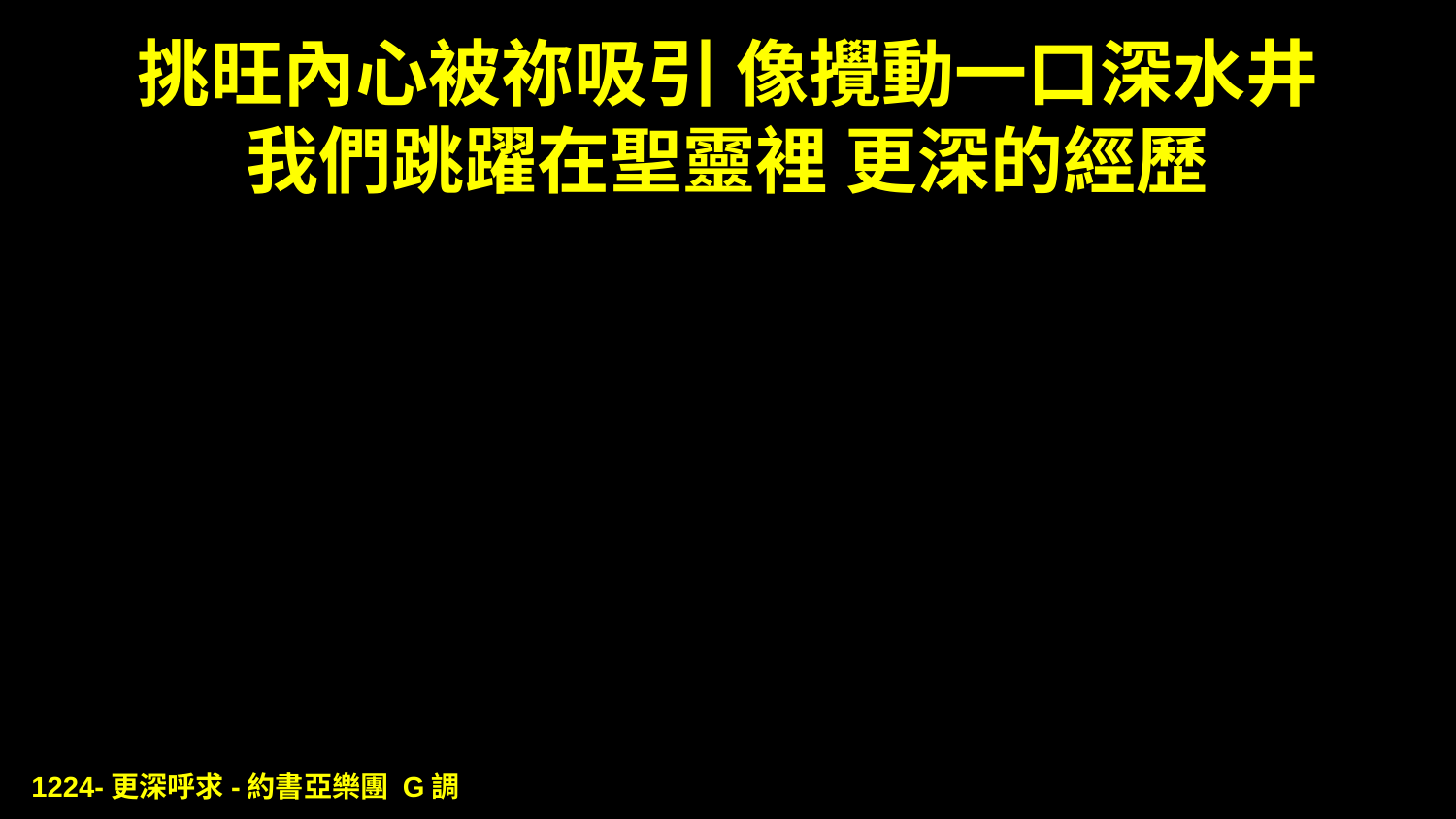

# 挑旺內心被祢吸引 像攪動一口深水井 我們跳躍在聖靈裡 更深的經歷
1224-更深呼求-約書亞樂團 G調